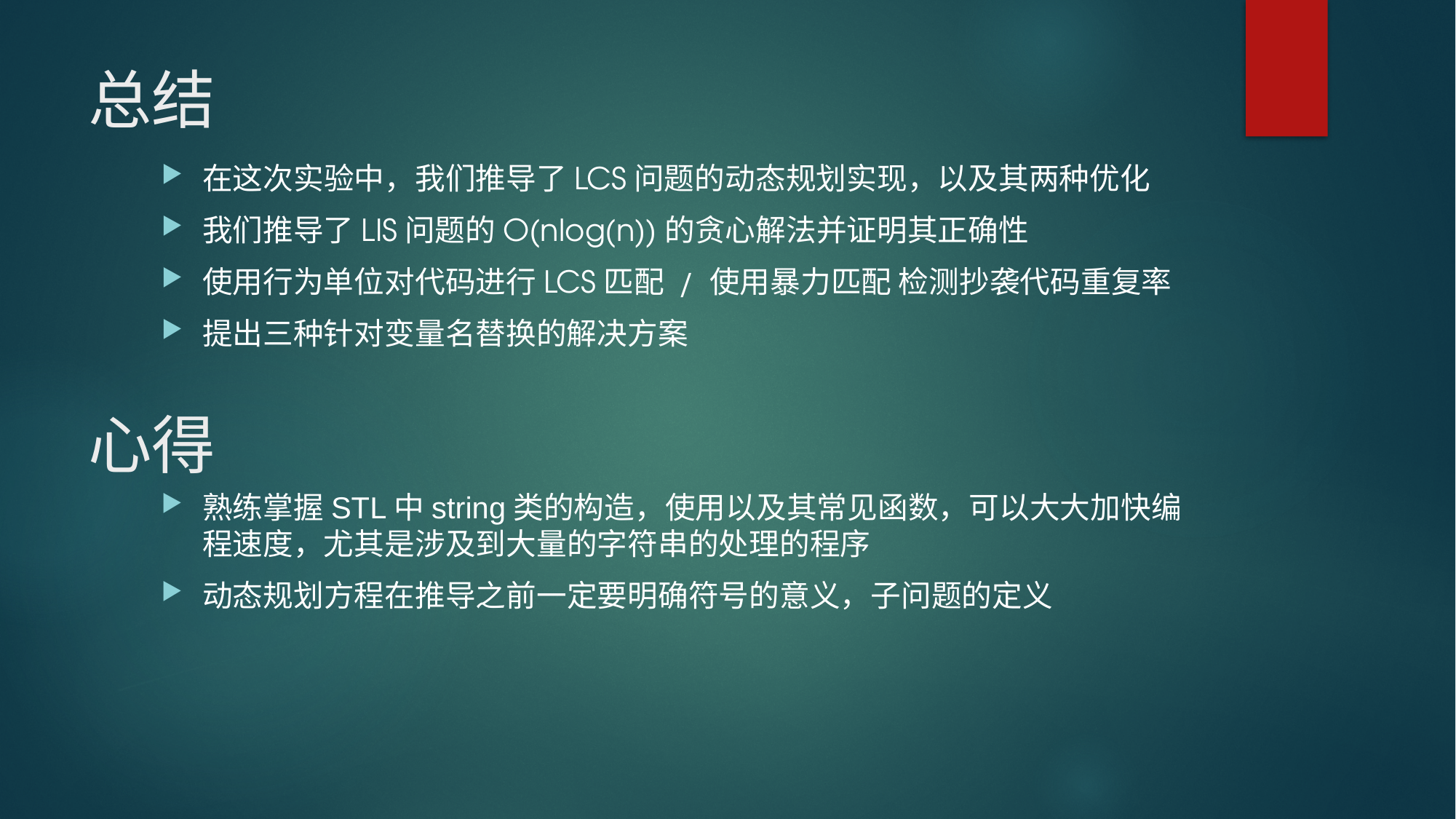

# 总结
在这次实验中，我们推导了LCS问题的动态规划实现，以及其两种优化
我们推导了LIS问题的O(nlog(n))的贪心解法并证明其正确性
使用行为单位对代码进行LCS匹配 / 使用暴力匹配 检测抄袭代码重复率
提出三种针对变量名替换的解决方案
心得
熟练掌握STL中string类的构造，使用以及其常见函数，可以大大加快编程速度，尤其是涉及到大量的字符串的处理的程序
动态规划方程在推导之前一定要明确符号的意义，子问题的定义